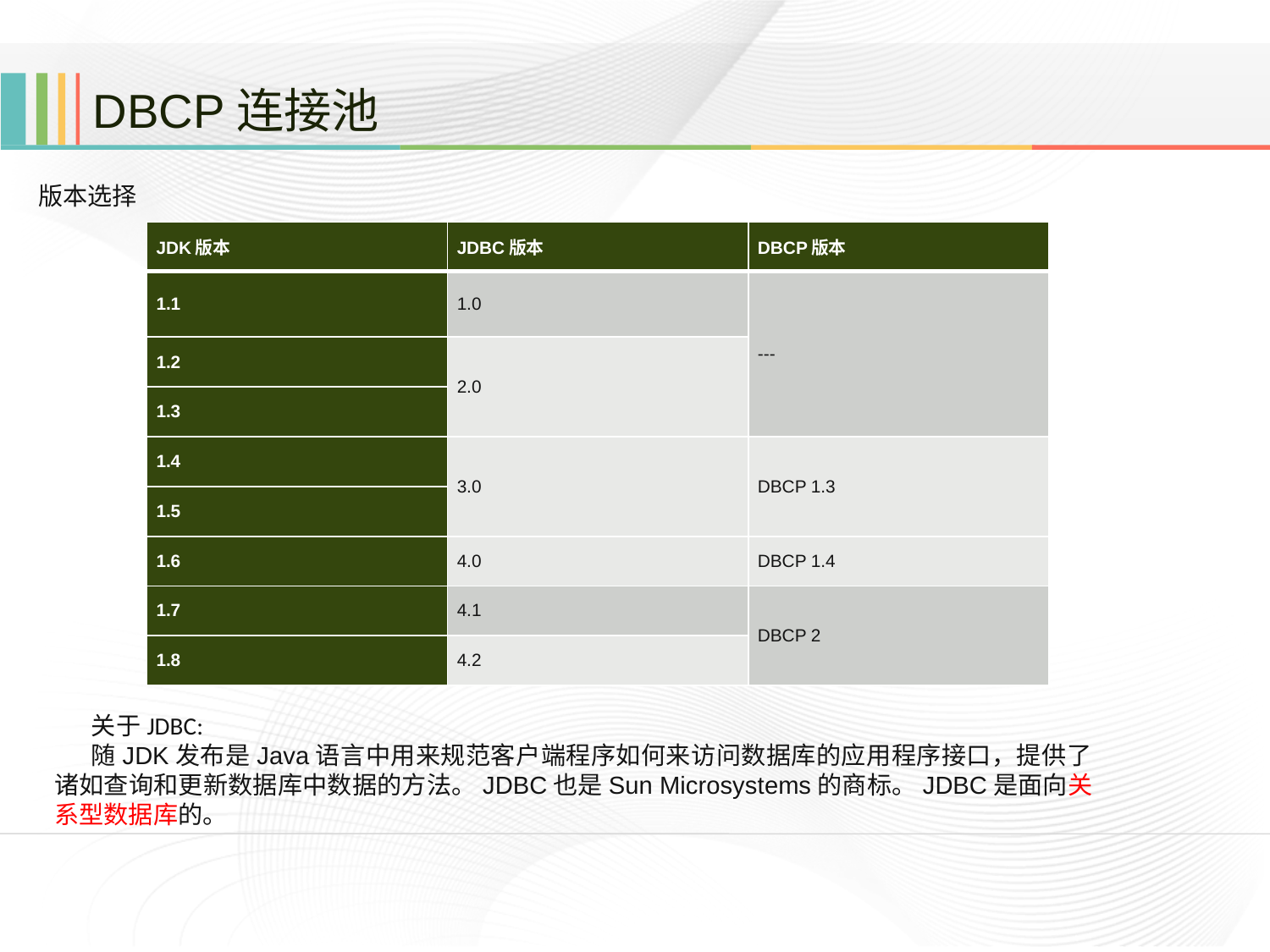

DBCP连接池

版本选择
| JDK版本 | JDBC版本 | DBCP版本 |
| --- | --- | --- |
| 1.1 | 1.0 | --- |
| 1.2 | 2.0 |  |
| 1.3 |  |  |
| 1.4 | 3.0 | DBCP 1.3 |
| 1.5 |  |  |
| 1.6 | 4.0 | DBCP 1.4 |
| 1.7 | 4.1 | DBCP 2 |
| 1.8 | 4.2 |  |
关于JDBC:
随JDK发布是Java语言中用来规范客户端程序如何来访问数据库的应用程序接口，提供了诸如查询和更新数据库中数据的方法。JDBC也是Sun Microsystems的商标。JDBC是面向关系型数据库的。